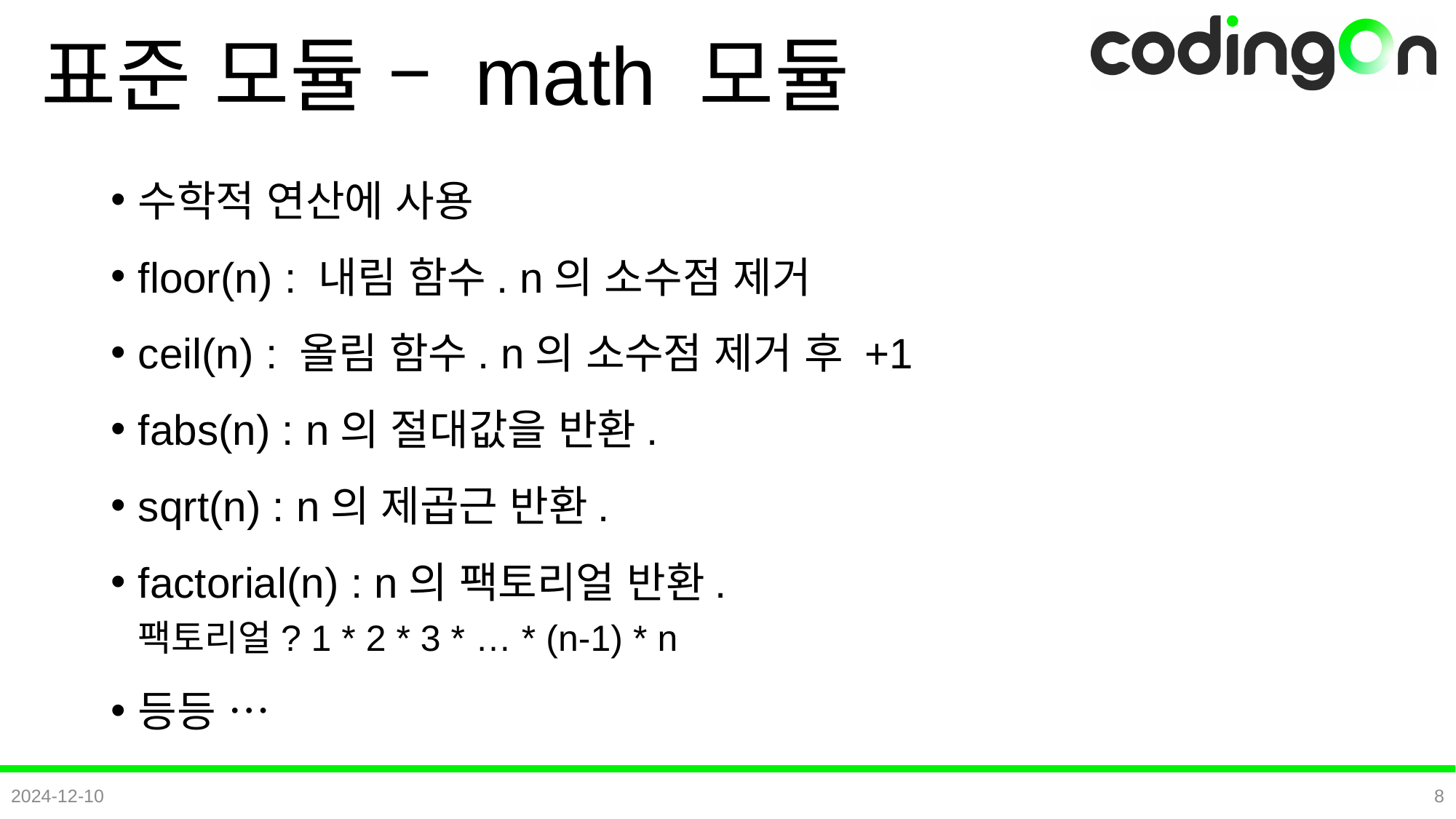

# 표준 모듈 – math 모듈
수학적 연산에 사용
floor(n) : 내림 함수. n의 소수점 제거
ceil(n) : 올림 함수. n의 소수점 제거 후 +1
fabs(n) : n의 절대값을 반환.
sqrt(n) : n의 제곱근 반환.
factorial(n) : n의 팩토리얼 반환.
팩토리얼? 1 * 2 * 3 * … * (n-1) * n
등등 …
2024-12-10
8